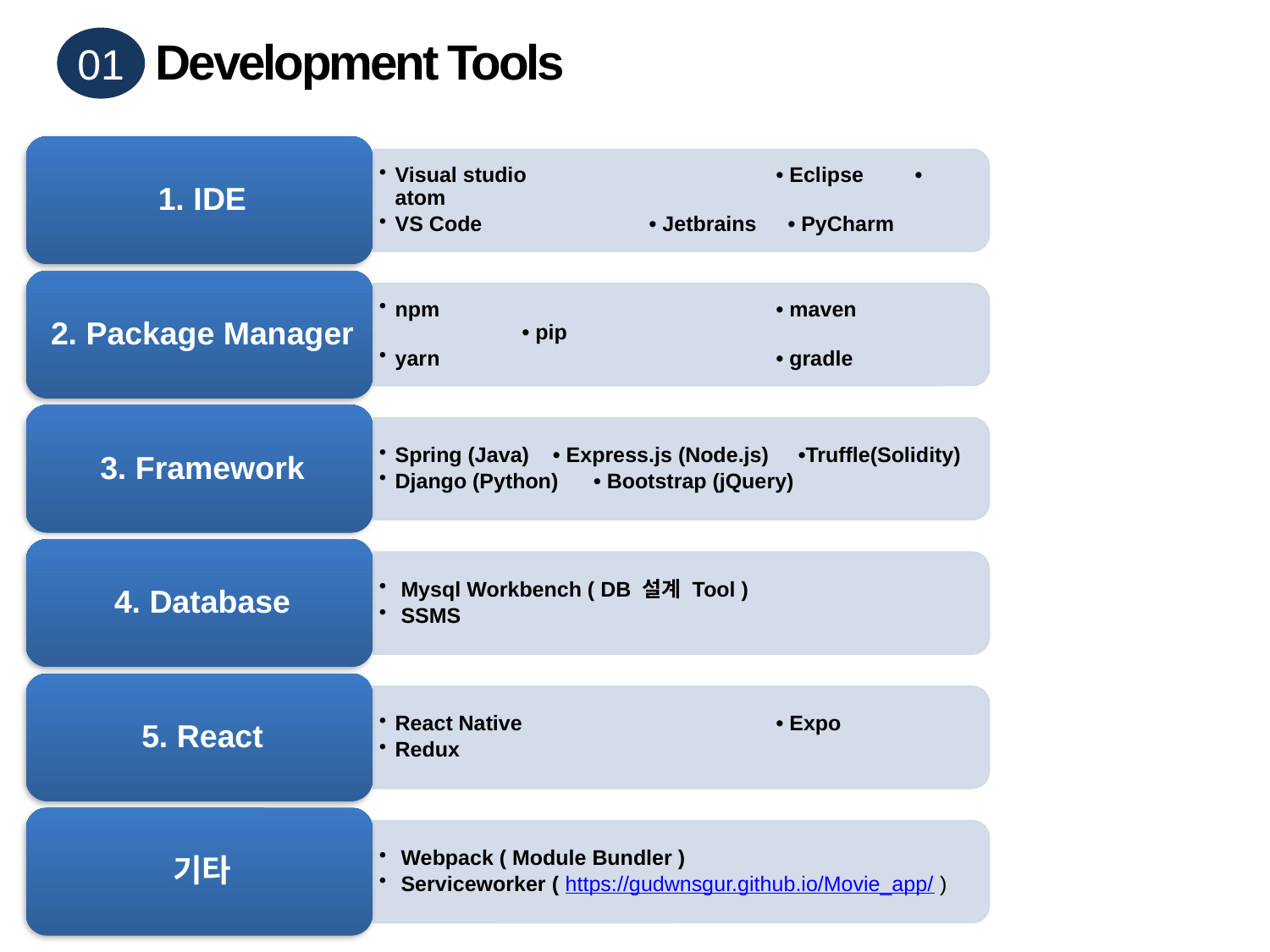

Development Tools

01
과목이름이나 영문타이틀
Visual studio		• Eclipse      	  • atom
VS Code		• Jetbrains	  • PyCharm
1. IDE
npm 			• maven		• pip
yarn 			• gradle
2. Package Manager
Spring (Java)    • Express.js (Node.js)     •Truffle(Solidity)
Django (Python)      • Bootstrap (jQuery)
3. Framework
 Mysql Workbench ( DB 설계 Tool )
 SSMS
4. Database
React Native		• Expo
Redux
5. React
 Webpack ( Module Bundler )
 Serviceworker ( https://gudwnsgur.github.io/Movie_app/ )
기타